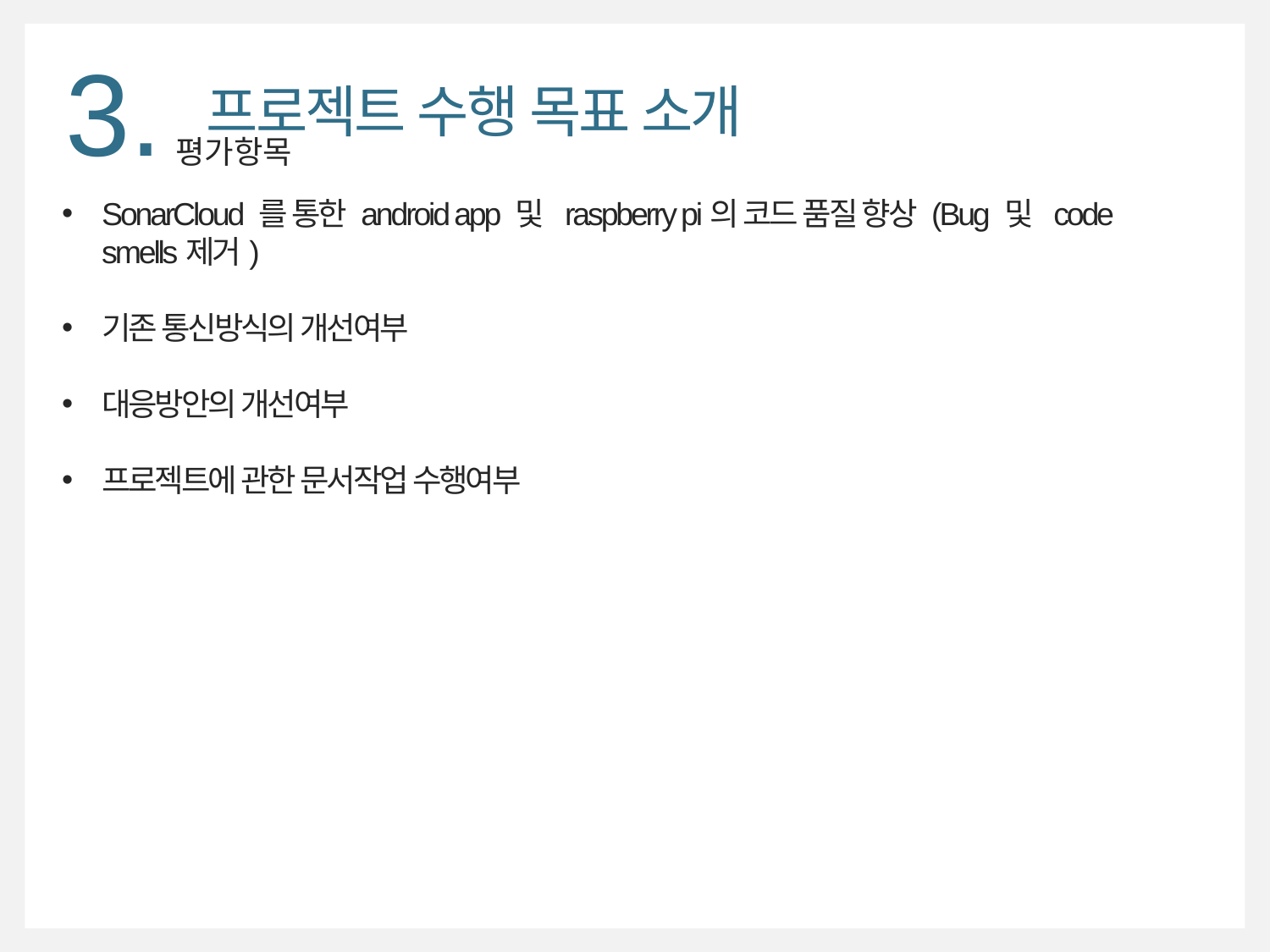

3.
프로젝트 수행 목표 소개
평가항목
SonarCloud 를 통한 android app 및  raspberry pi의 코드 품질 향상 (Bug 및  code smells제거)

기존 통신방식의 개선여부

대응방안의 개선여부

프로젝트에 관한 문서작업 수행여부